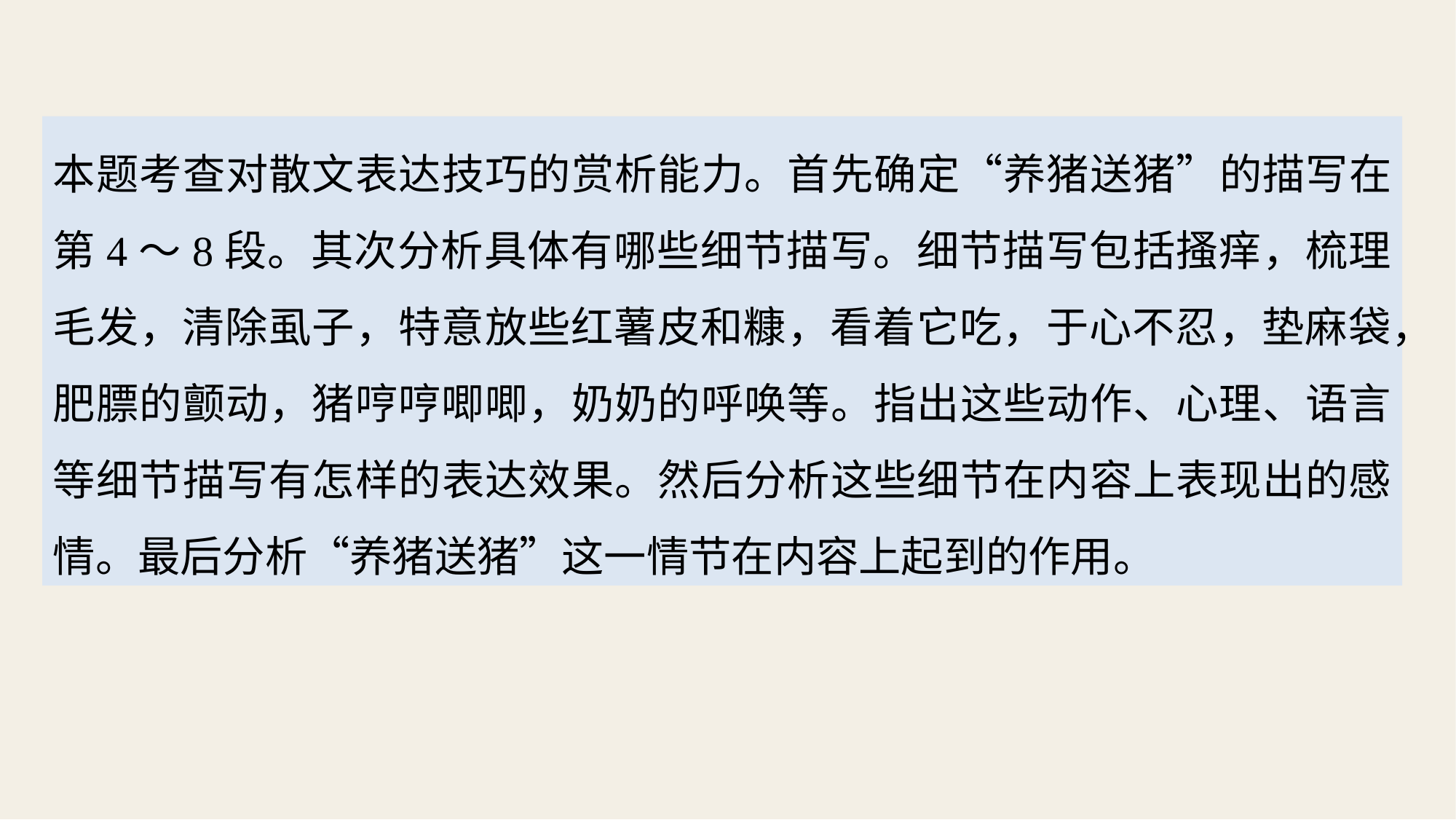

本题考查对散文表达技巧的赏析能力。首先确定“养猪送猪”的描写在第4～8段。其次分析具体有哪些细节描写。细节描写包括搔痒，梳理毛发，清除虱子，特意放些红薯皮和糠，看着它吃，于心不忍，垫麻袋，肥膘的颤动，猪哼哼唧唧，奶奶的呼唤等。指出这些动作、心理、语言等细节描写有怎样的表达效果。然后分析这些细节在内容上表现出的感情。最后分析“养猪送猪”这一情节在内容上起到的作用。